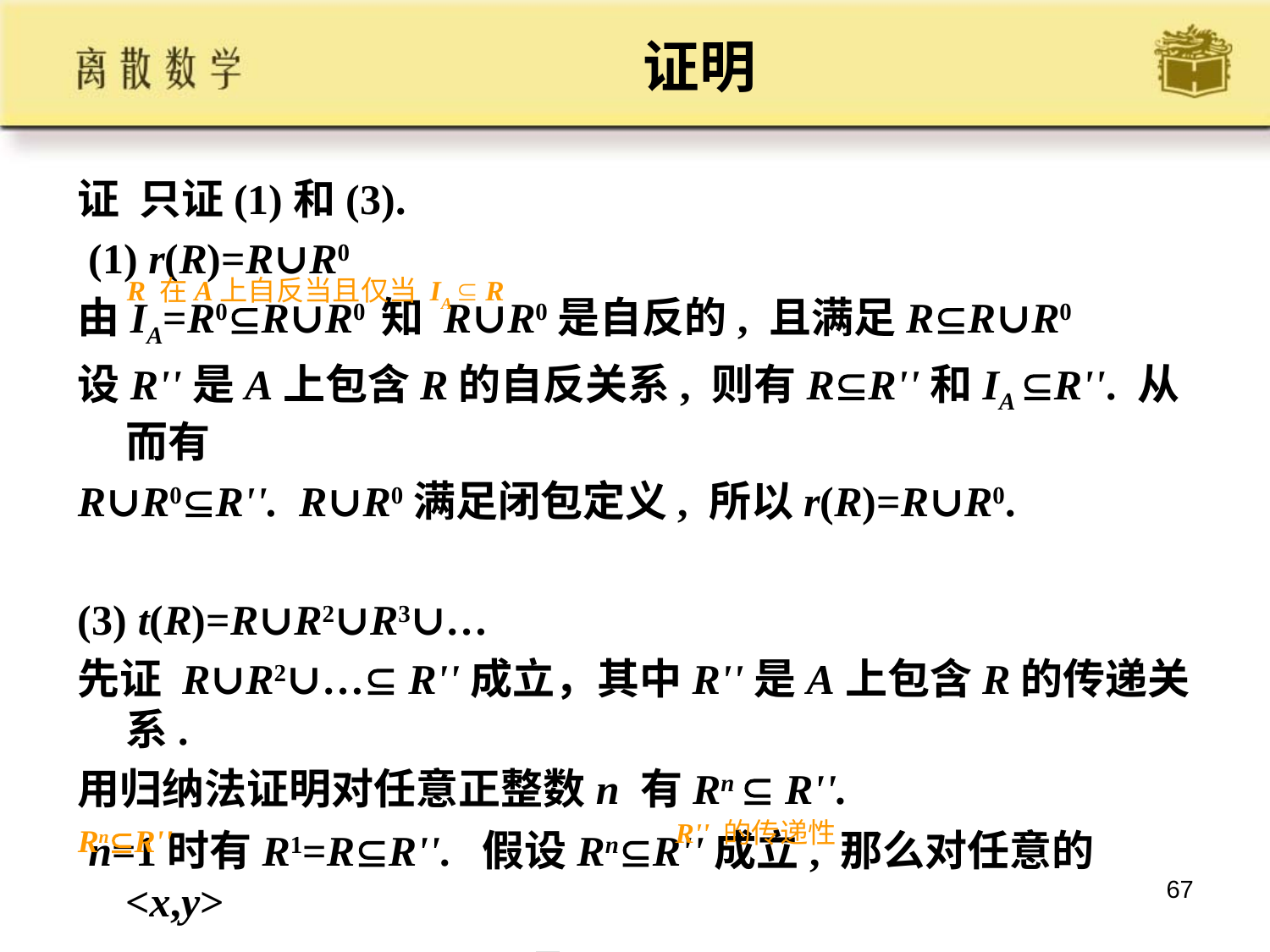

# 证明
证  只证(1)和(3).
 (1) r(R)=R∪R0
由IA=R0⊆R∪R0 知 R∪R0是自反的, 且满足R⊆R∪R0
设R''是A上包含R的自反关系, 则有R⊆R''和IA ⊆R''. 从而有
R∪R0⊆R''.  R∪R0满足闭包定义, 所以r(R)=R∪R0.

(3) t(R)=R∪R2∪R3∪…
先证 R∪R2∪…⊆ R''成立，其中R''是A上包含R的传递关系.
用归纳法证明对任意正整数n 有Rn ⊆ R''.
 n=1时有R1=R⊆R''.  假设Rn⊆R''成立, 那么对任意的<x,y>
     <x,y>∈Rn+1=Rn°R ⇒ ∃t ( <x,t>∈Rn∧<t,y>∈R)
     ⇒ ∃t (<x,t>∈ R'' ∧<t,y>∈ R'') ⇒ <x,y>∈R''
这就证明了Rn+1⊆ R''. 由归纳法命题得证.
R 在A上自反当且仅当 IA ⊆ R
R'' 的传递性
Rn⊆R''
67